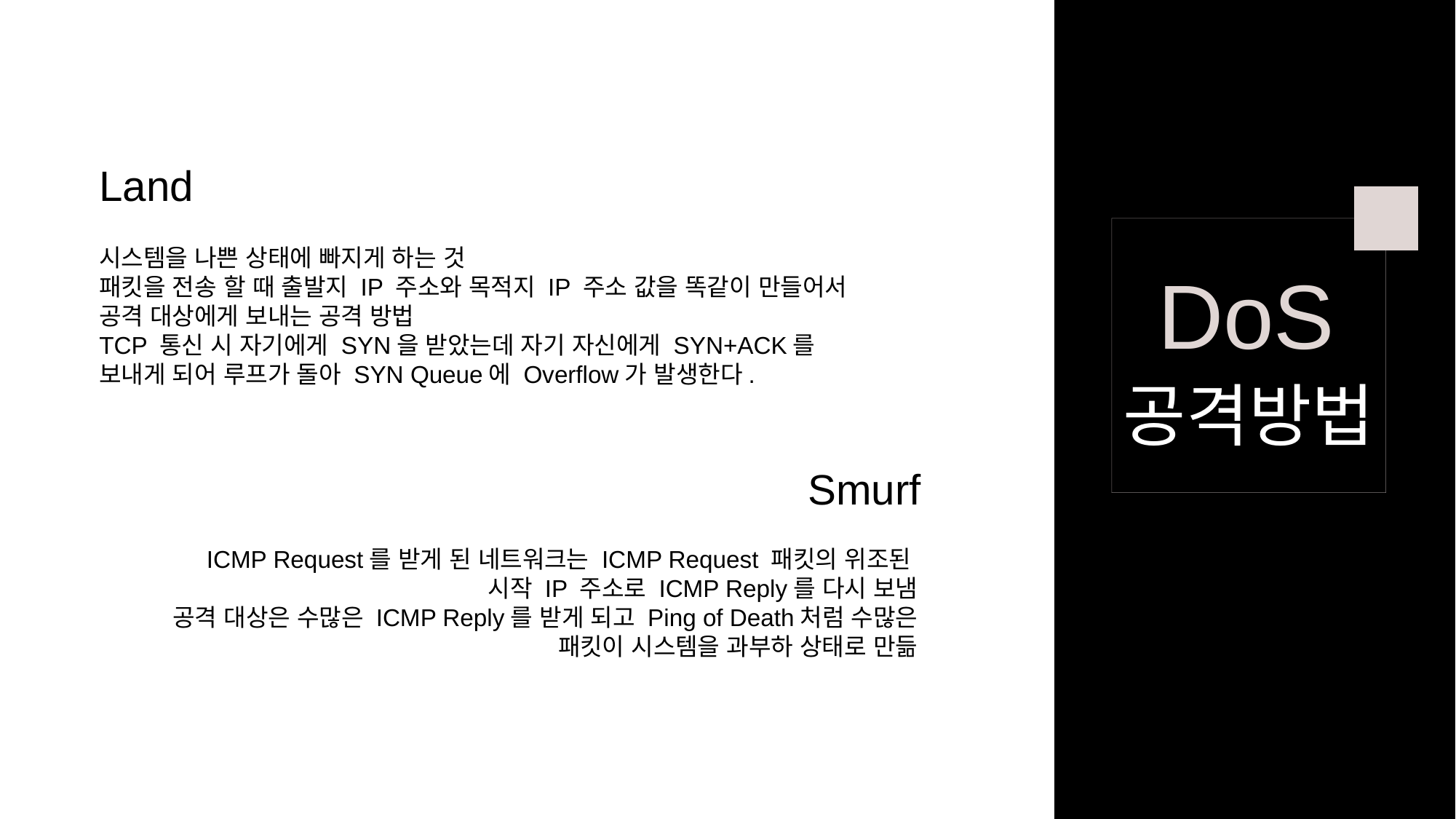

Land

DoS
공격방법

시스템을 나쁜 상태에 빠지게 하는 것
패킷을 전송 할 때 출발지 IP 주소와 목적지 IP 주소 값을 똑같이 만들어서
공격 대상에게 보내는 공격 방법
TCP 통신 시 자기에게 SYN을 받았는데 자기 자신에게 SYN+ACK를
보내게 되어 루프가 돌아 SYN Queue에 Overflow가 발생한다.
Smurf
ICMP Request를 받게 된 네트워크는 ICMP Request 패킷의 위조된
시작 IP 주소로 ICMP Reply를 다시 보냄
공격 대상은 수많은 ICMP Reply를 받게 되고 Ping of Death처럼 수많은 패킷이 시스템을 과부하 상태로 만듦